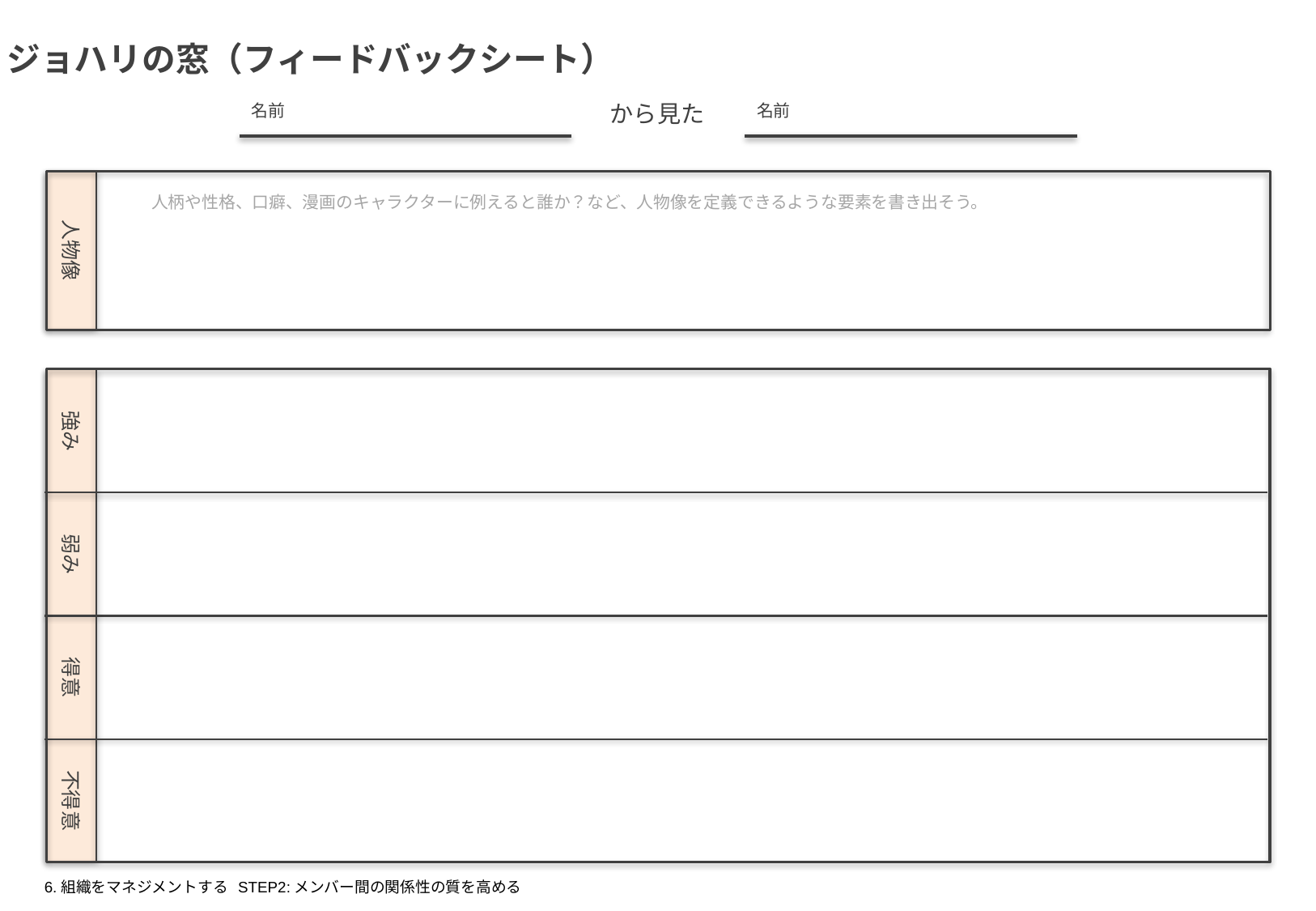

59_ジョハリの窓（フィードバックシート）
名前
名前
から見た

人柄や性格、口癖、漫画のキャラクターに例えると誰か？など、人物像を定義できるような要素を書き出そう。
人物像

強み
弱み
得意
不得意
6.組織をマネジメントする
STEP2:メンバー間の関係性の質を高める